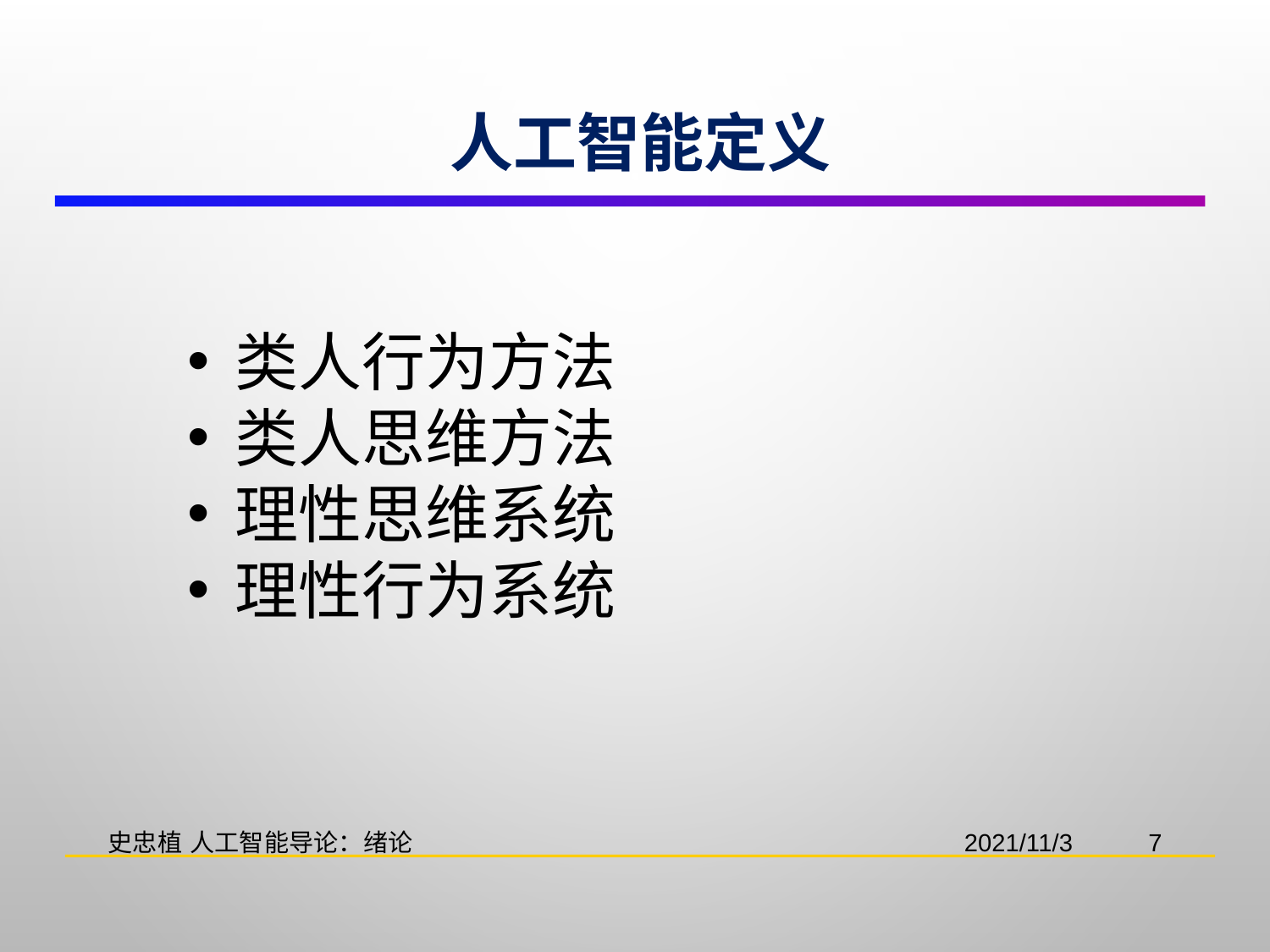

# 人工智能定义
类人行为方法
类人思维方法
理性思维系统
理性行为系统
史忠植 人工智能导论：绪论
2021/11/3
7